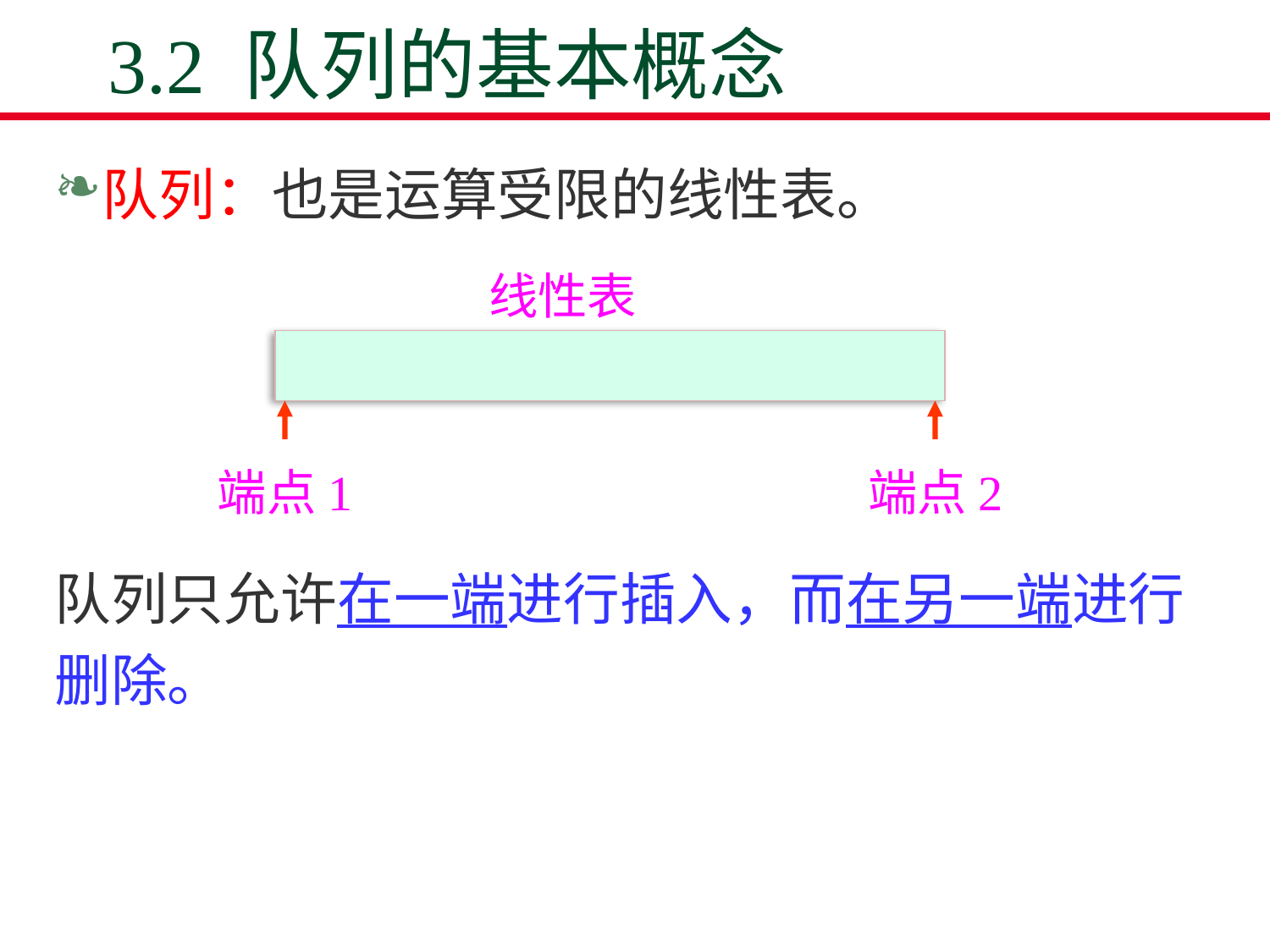

# 3.2 队列的基本概念
队列：也是运算受限的线性表。
线性表

端点1
端点2
队列只允许在一端进行插入，而在另一端进行删除。